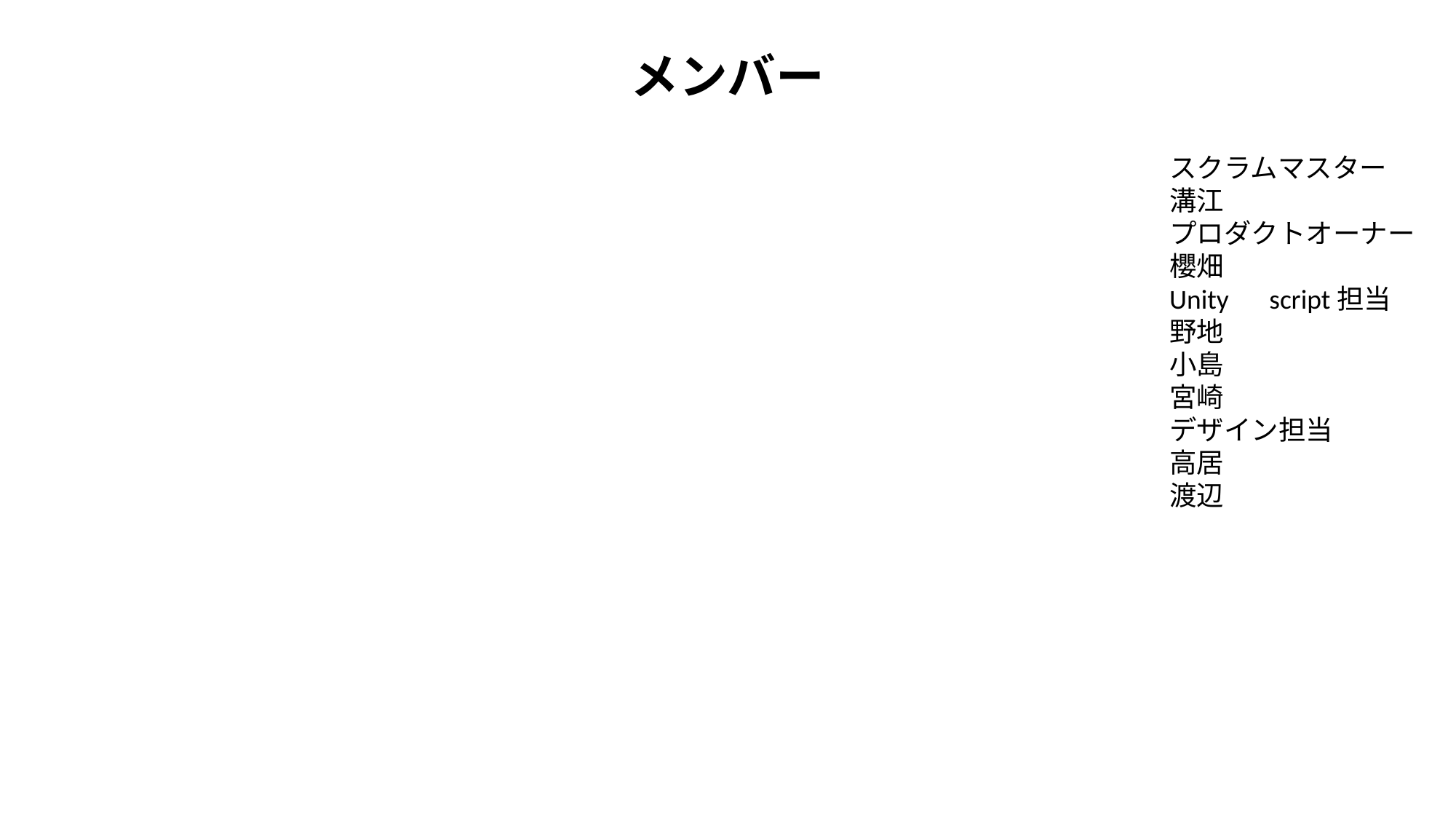

メンバー
スクラムマスター
溝江
プロダクトオーナー
櫻畑
Unity　script担当
野地
小島
宮崎
デザイン担当
高居
渡辺